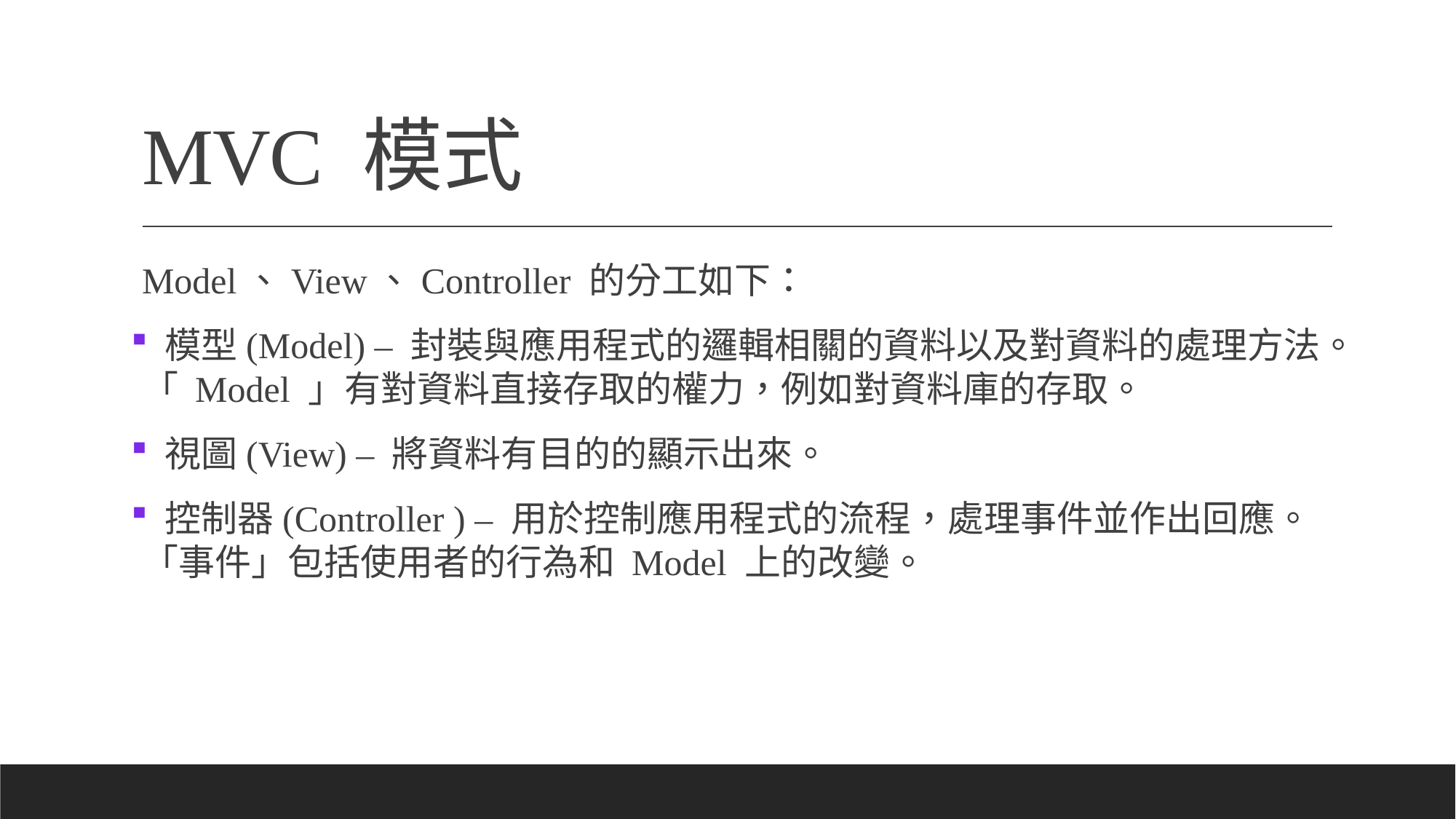

# MVC 模式
Model、View、Controller 的分工如下：
 模型(Model) – 封裝與應用程式的邏輯相關的資料以及對資料的處理方法。「 Model 」有對資料直接存取的權力，例如對資料庫的存取。
 視圖(View) – 將資料有目的的顯示出來。
 控制器(Controller ) – 用於控制應用程式的流程，處理事件並作出回應。「事件」包括使用者的行為和 Model 上的改變。